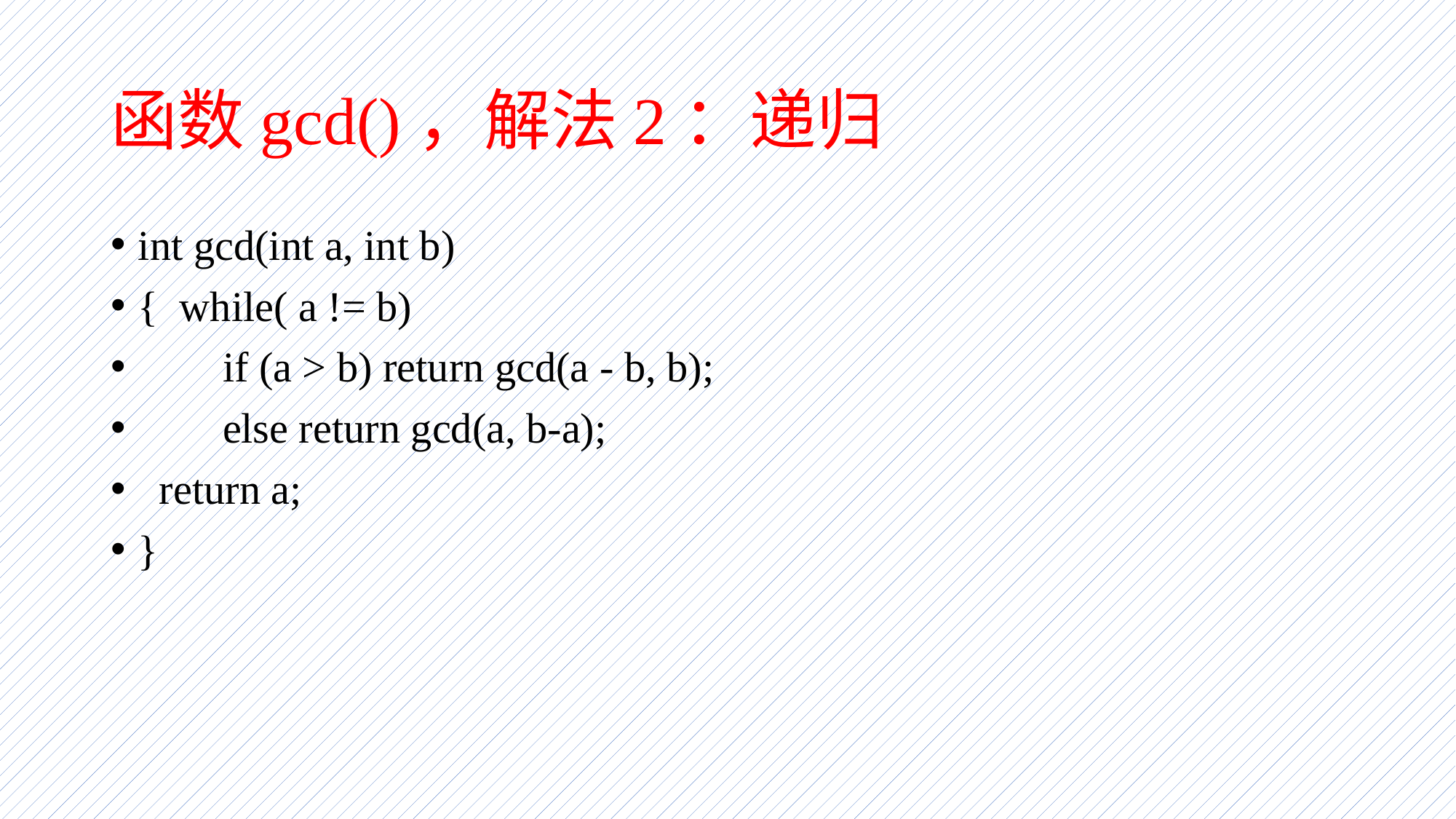

# 函数gcd()，解法2：递归
int gcd(int a, int b)
{  while( a != b)
        if (a > b) return gcd(a - b, b);
        else return gcd(a, b-a);
  return a;
}